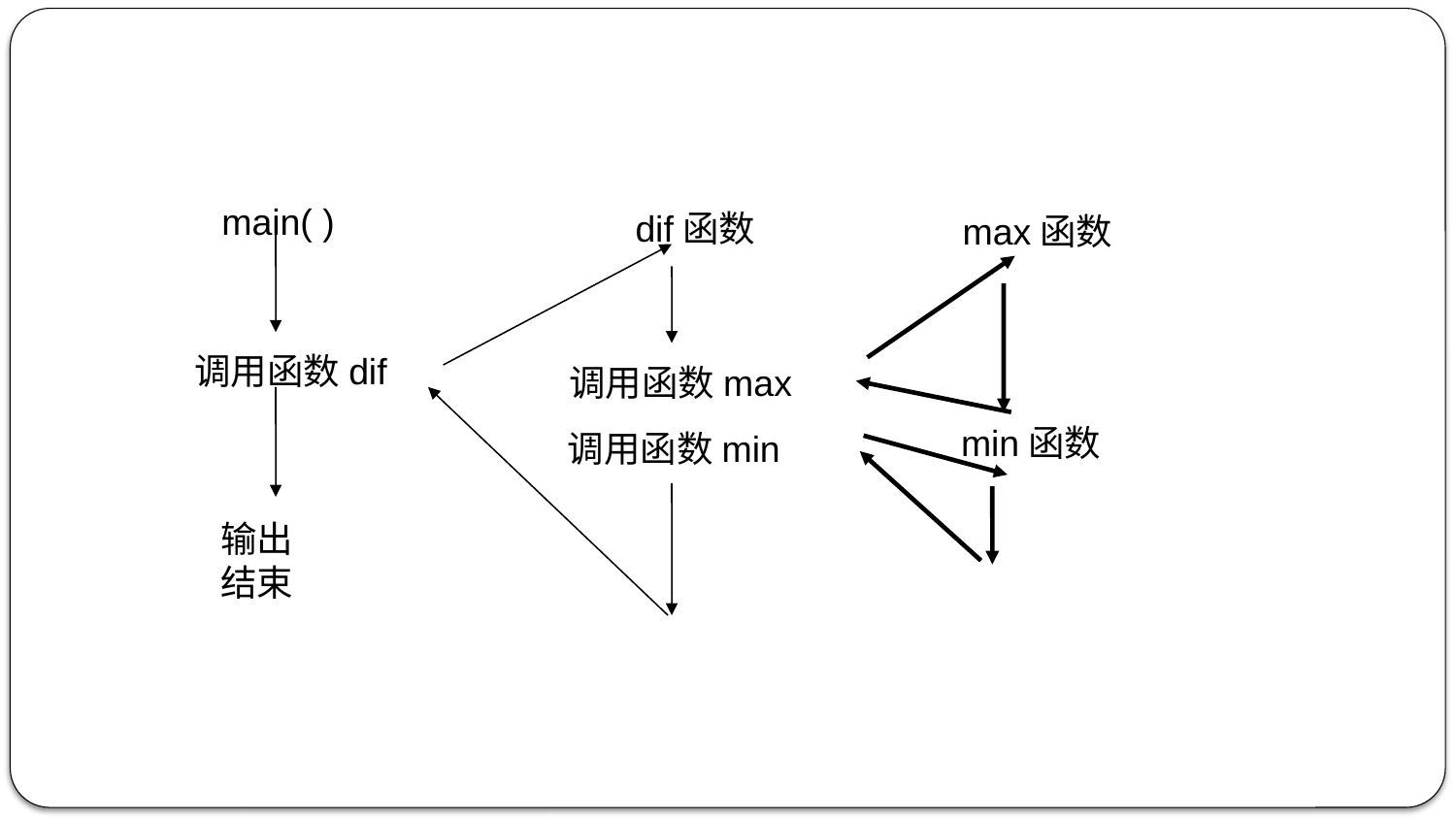

main( )
dif函数
max函数

调用函数dif
调用函数max

min函数
调用函数min

输出
结束